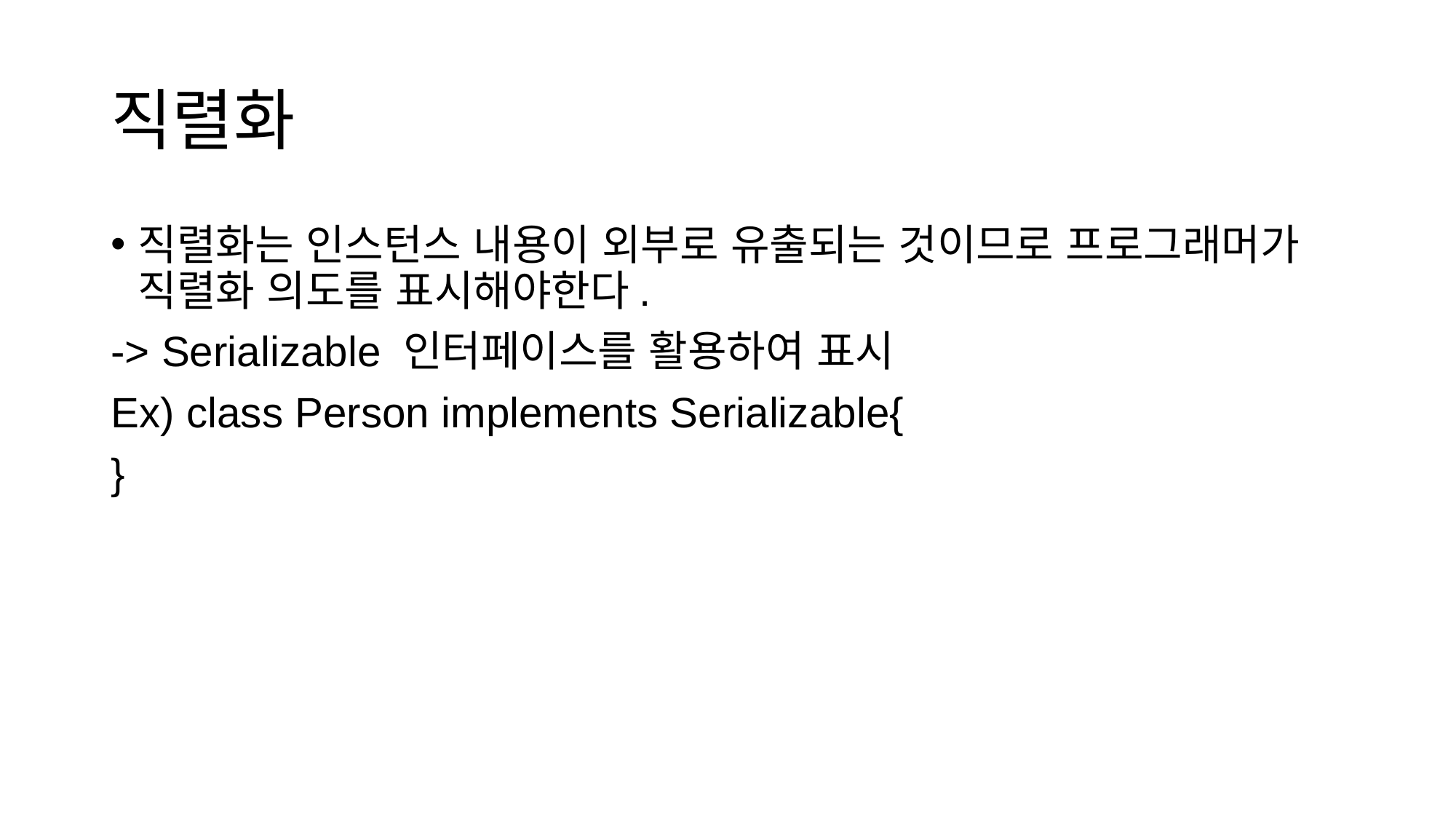

# 직렬화
직렬화는 인스턴스 내용이 외부로 유출되는 것이므로 프로그래머가 직렬화 의도를 표시해야한다.
-> Serializable 인터페이스를 활용하여 표시
Ex) class Person implements Serializable{
}